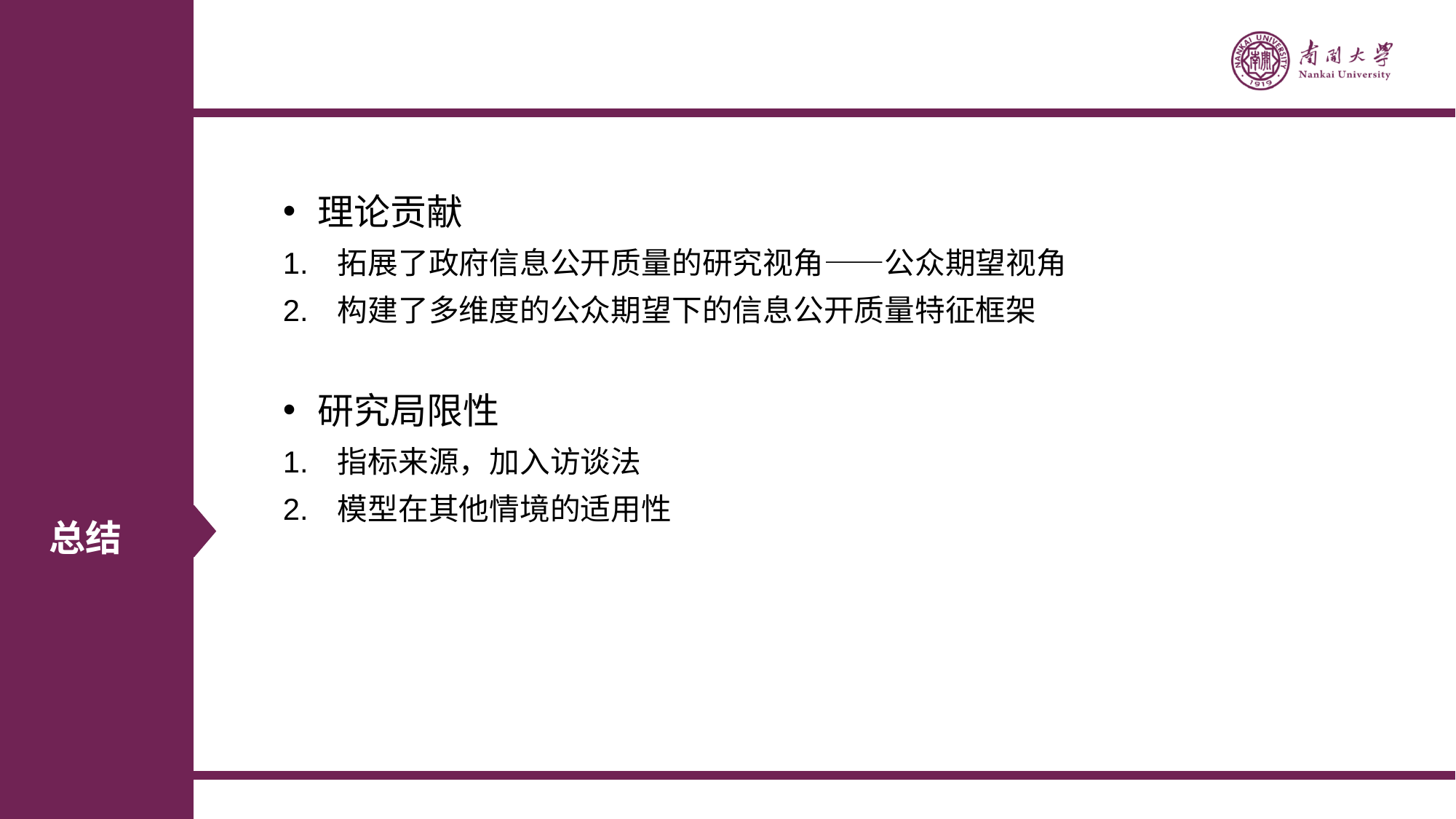

理论贡献
拓展了政府信息公开质量的研究视角——公众期望视角
构建了多维度的公众期望下的信息公开质量特征框架

研究局限性
指标来源，加入访谈法
模型在其他情境的适用性
总结